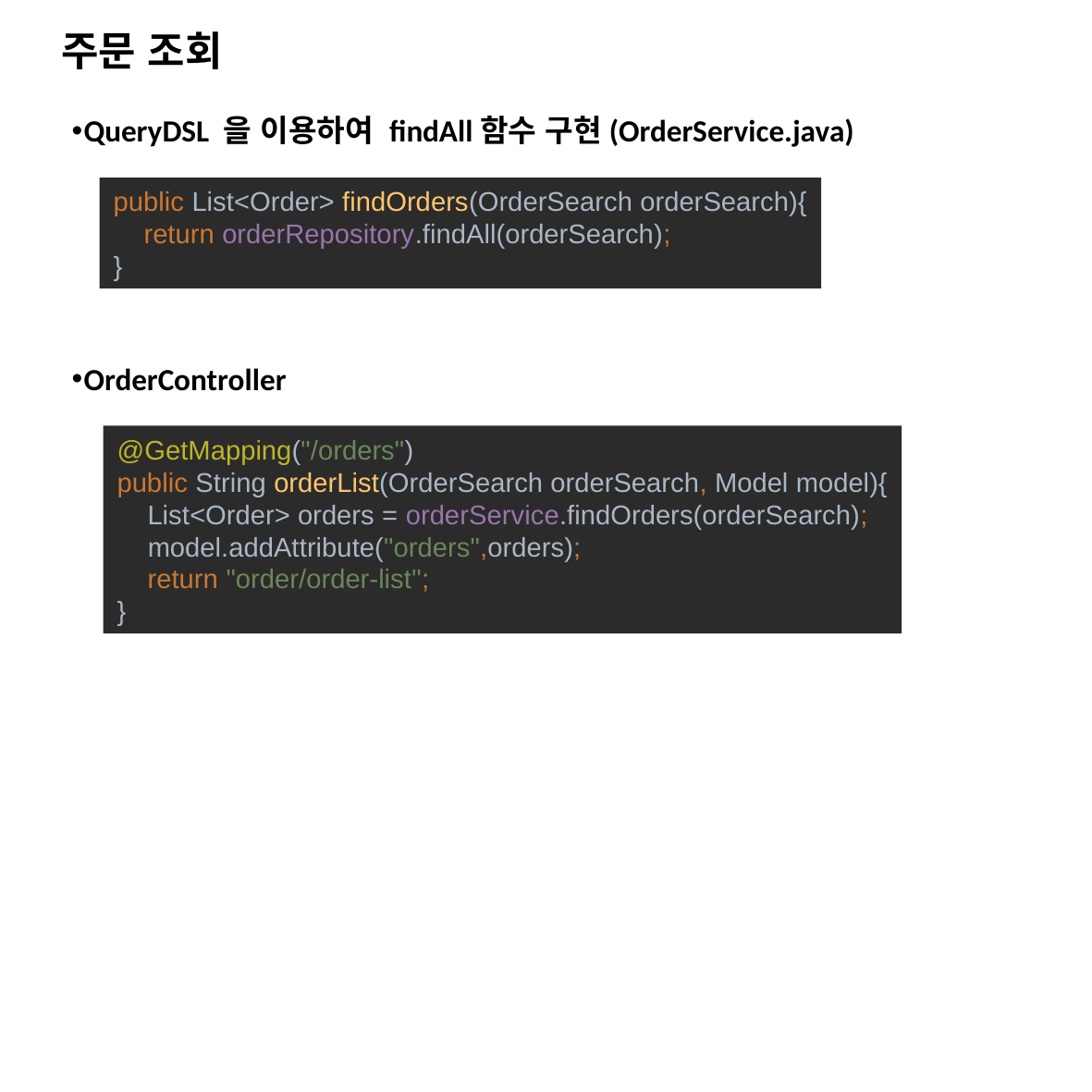

# 주문 조회
QueryDSL 을 이용하여 findAll함수 구현(OrderService.java)

OrderController

public List<Order> findOrders(OrderSearch orderSearch){
    return orderRepository.findAll(orderSearch);
}
@GetMapping("/orders")
public String orderList(OrderSearch orderSearch, Model model){
    List<Order> orders = orderService.findOrders(orderSearch);
    model.addAttribute("orders",orders);
    return "order/order-list";
}